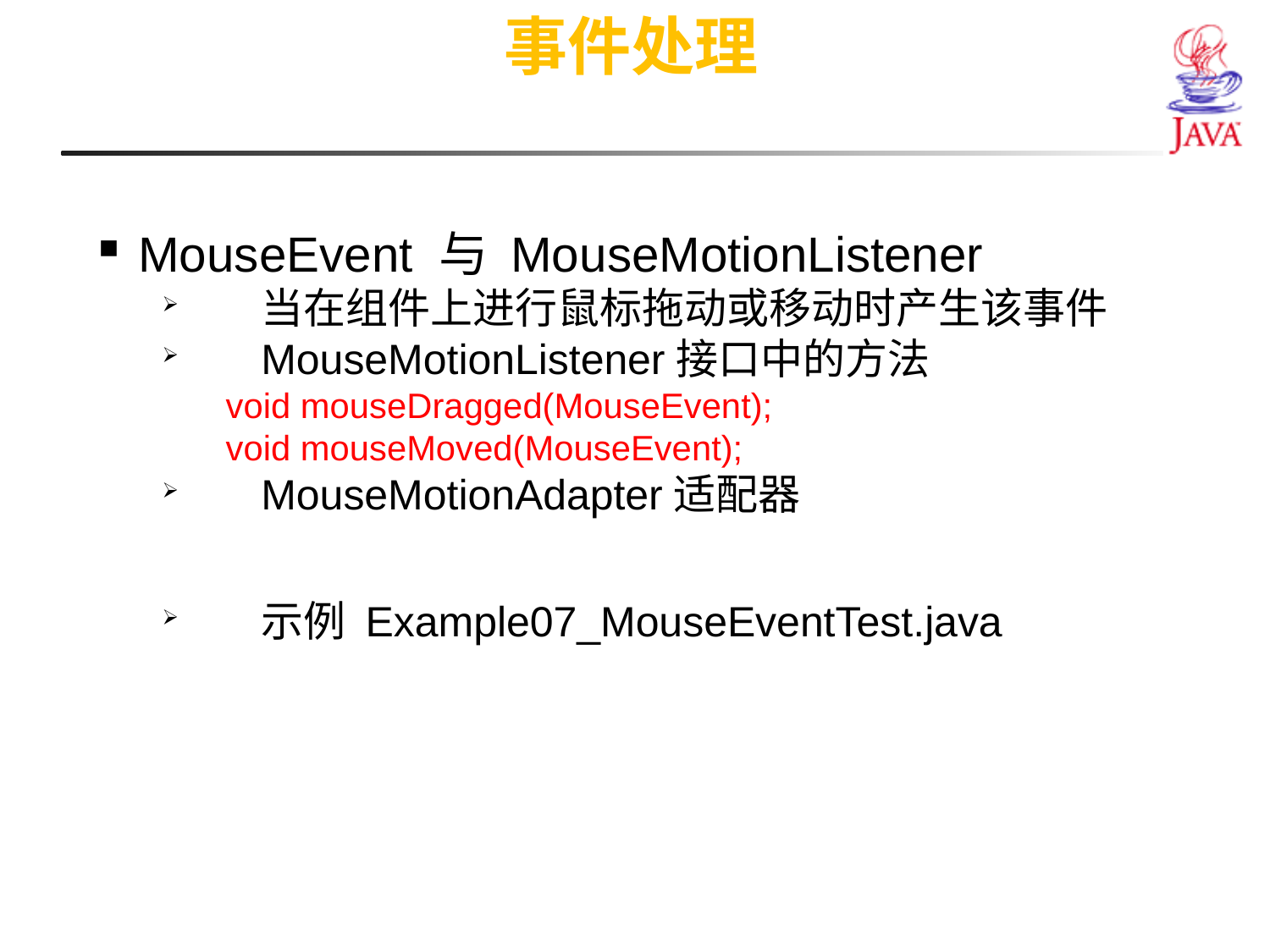

事件处理
MouseEvent 与 MouseMotionListener
当在组件上进行鼠标拖动或移动时产生该事件
MouseMotionListener接口中的方法
void mouseDragged(MouseEvent);
void mouseMoved(MouseEvent);
MouseMotionAdapter适配器

示例 Example07_MouseEventTest.java